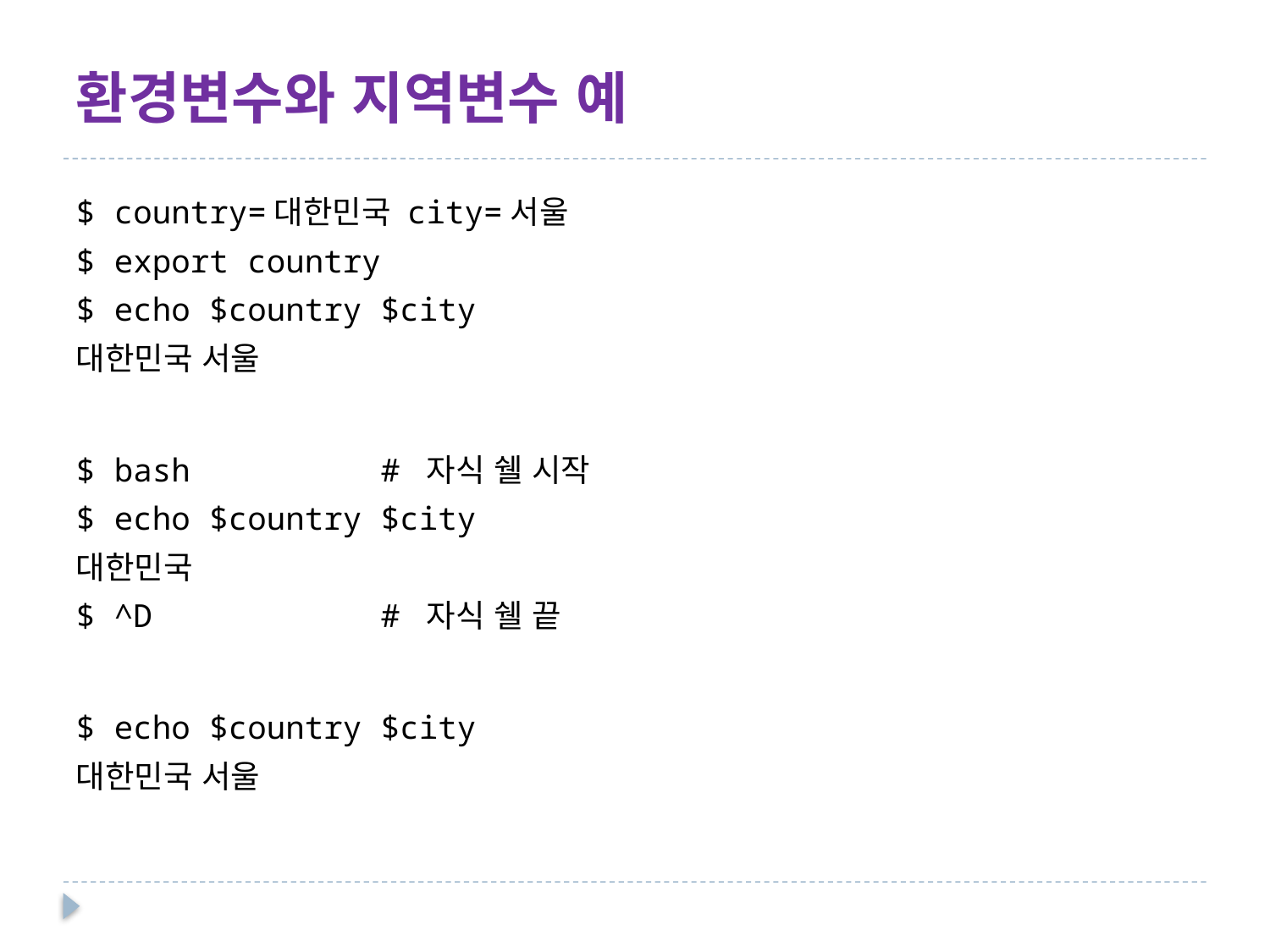

# 환경변수와 지역변수 예
$ country=대한민국 city=서울
$ export country
$ echo $country $city
대한민국 서울

$ bash          # 자식 쉘 시작
$ echo $country $city
대한민국
$ ^D            # 자식 쉘 끝

$ echo $country $city
대한민국 서울